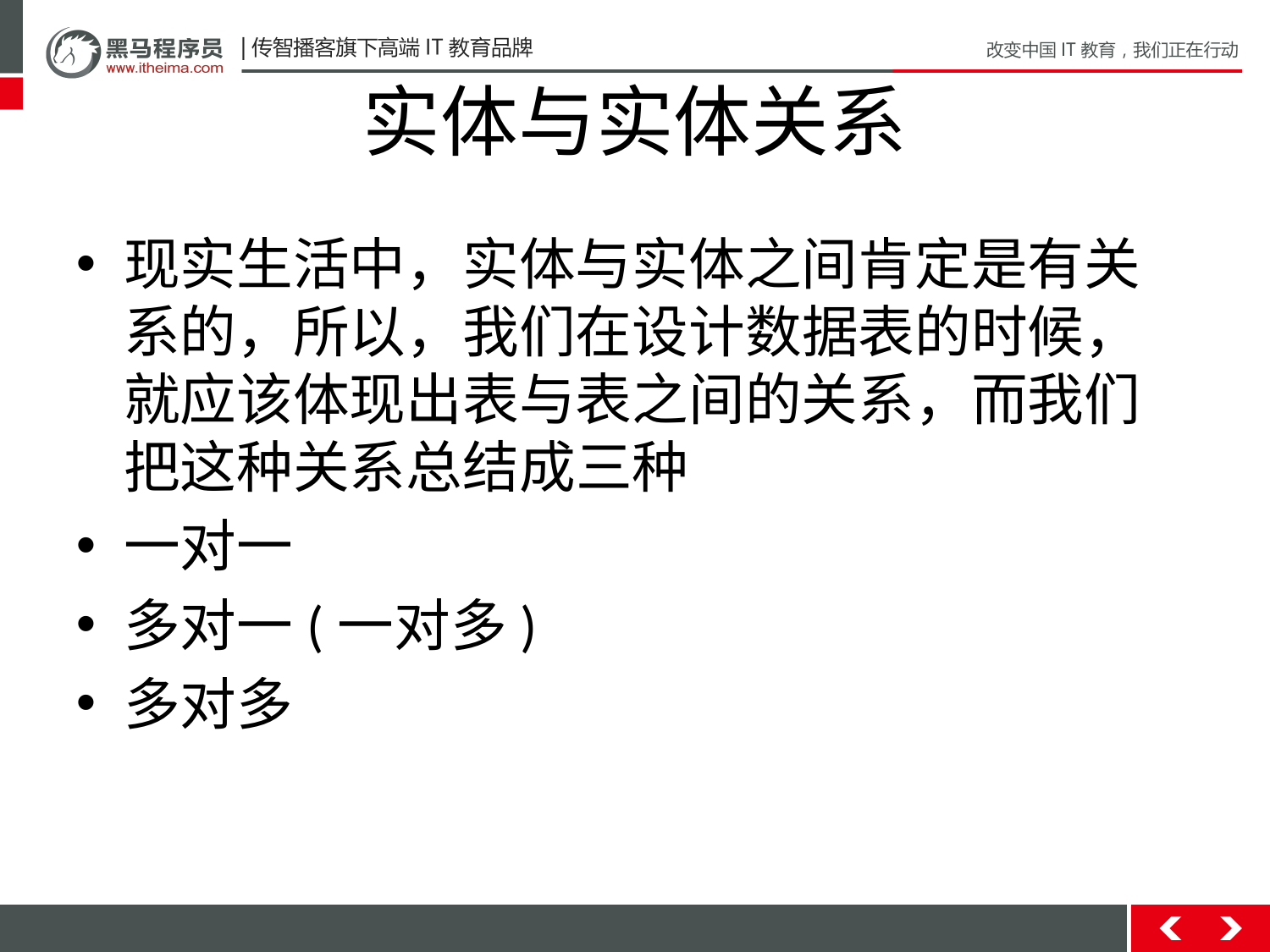

# 实体与实体关系
现实生活中，实体与实体之间肯定是有关系的，所以，我们在设计数据表的时候，就应该体现出表与表之间的关系，而我们把这种关系总结成三种
一对一
多对一(一对多)
多对多